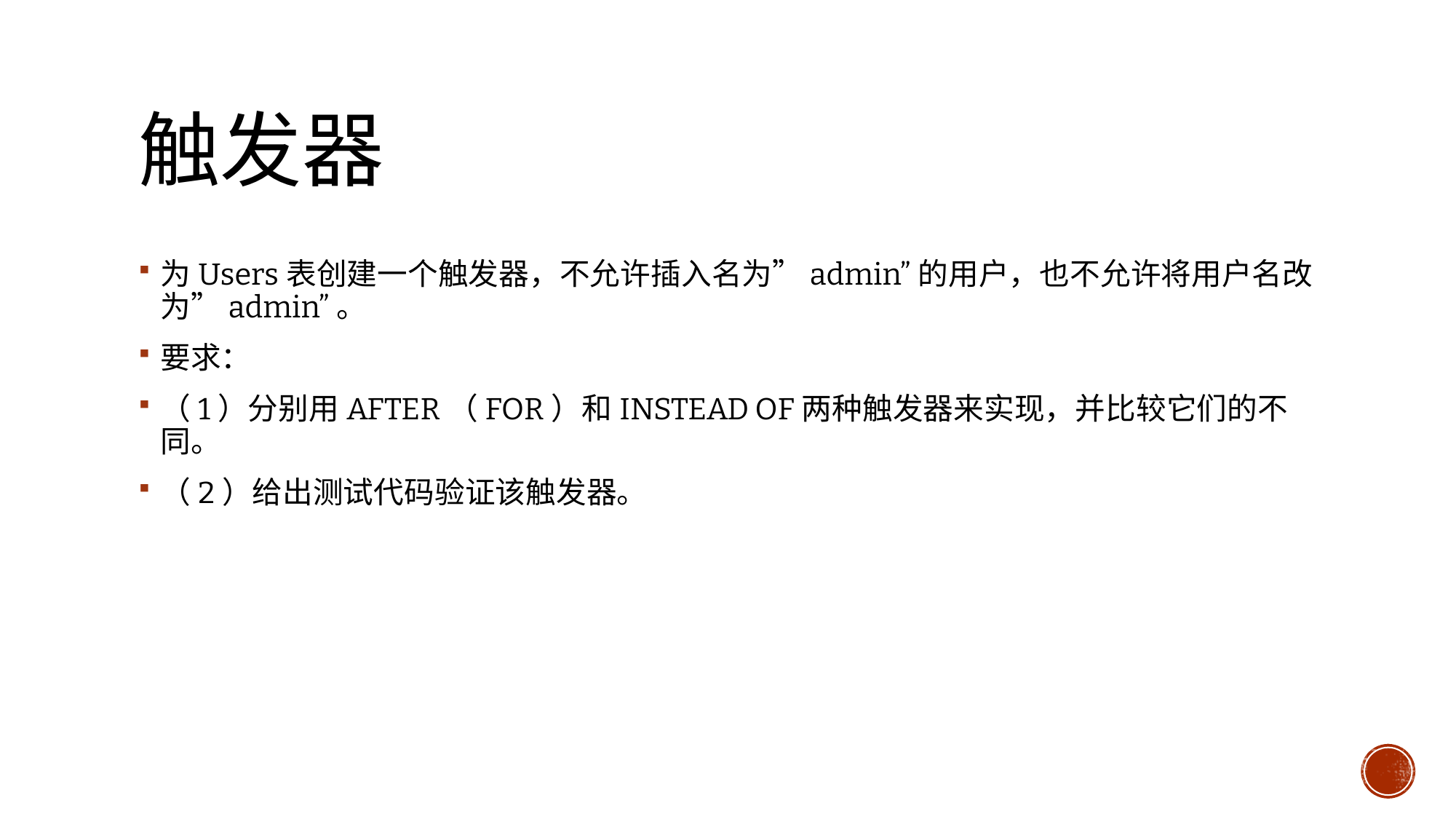

# 触发器
为Users表创建一个触发器，不允许插入名为”admin”的用户，也不允许将用户名改为”admin”。
要求：
（1）分别用AFTER（FOR）和INSTEAD OF两种触发器来实现，并比较它们的不同。
（2）给出测试代码验证该触发器。